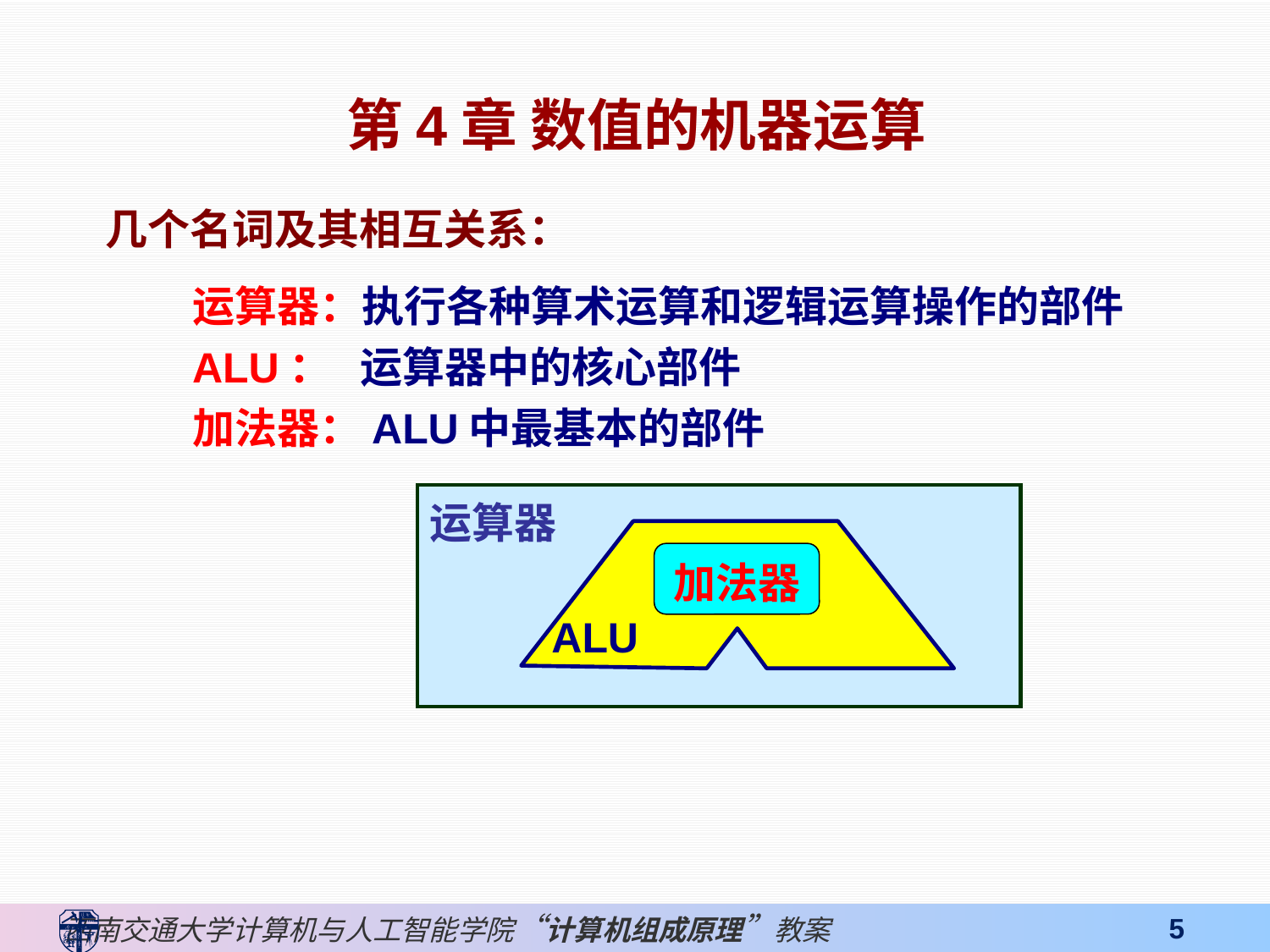

第4章 数值的机器运算
几个名词及其相互关系：
运算器：执行各种算术运算和逻辑运算操作的部件
ALU：   运算器中的核心部件
加法器：ALU中最基本的部件
运算器

加法器
ALU